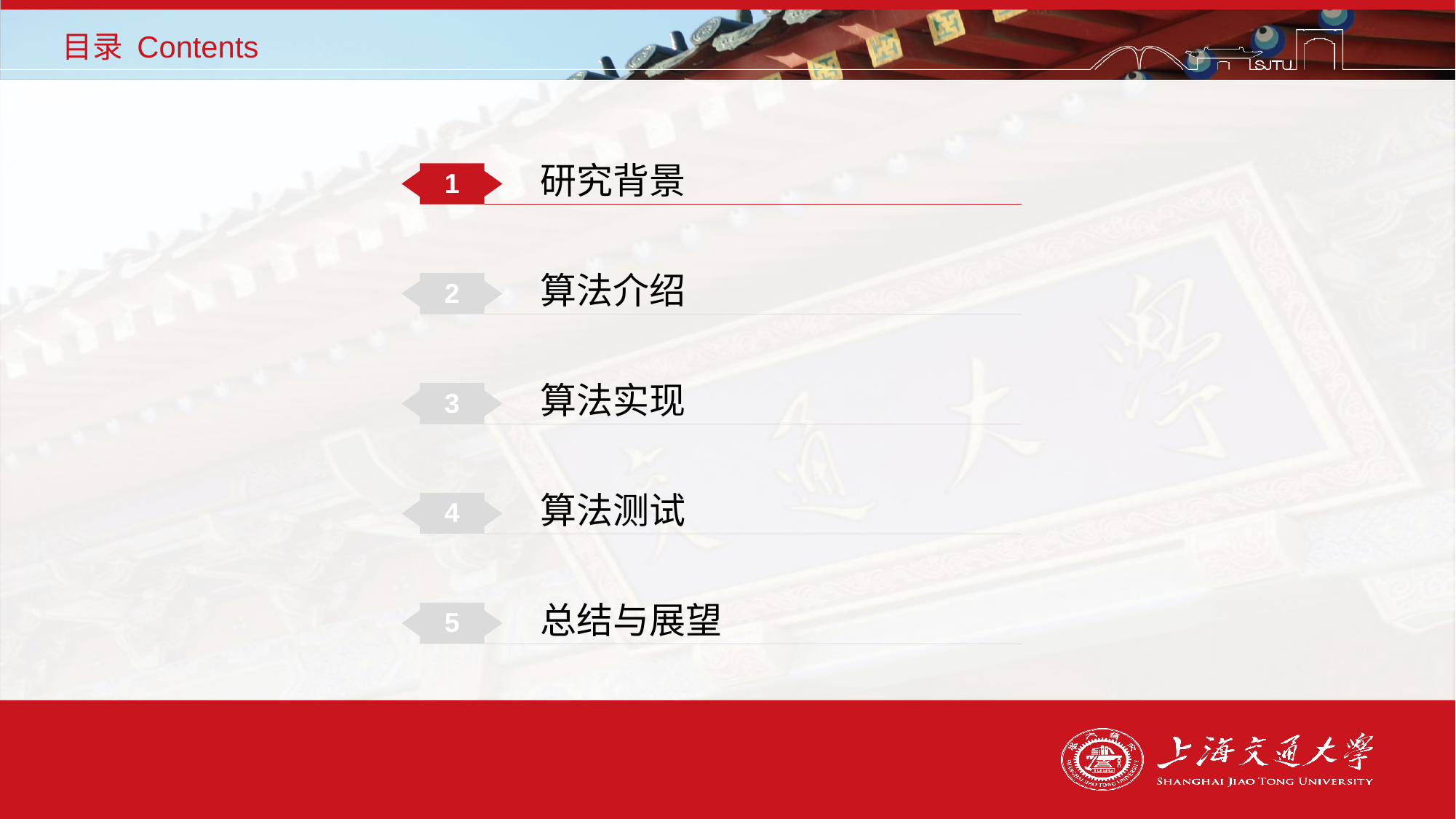

# 目录 Contents
研究背景
1

算法介绍
2

算法实现
3

算法测试
4

总结与展望
5